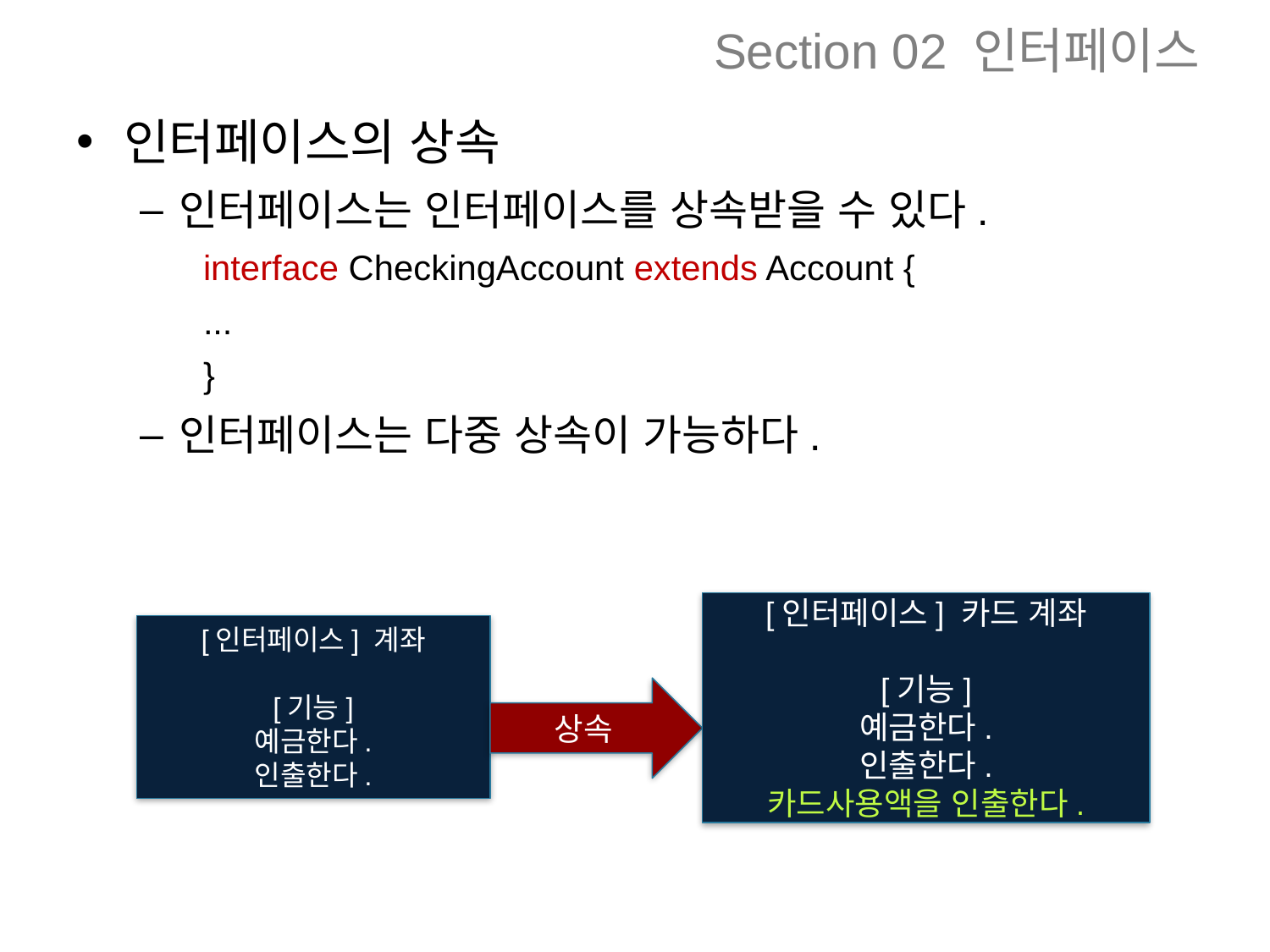

# Section 02 인터페이스
인터페이스의 상속
인터페이스는 인터페이스를 상속받을 수 있다.
interface CheckingAccount extends Account {
...
}
인터페이스는 다중 상속이 가능하다.

[인터페이스] 카드 계좌

[기능]
예금한다.
인출한다.
카드사용액을 인출한다.
[인터페이스] 계좌

[기능]
예금한다.
인출한다.
상속